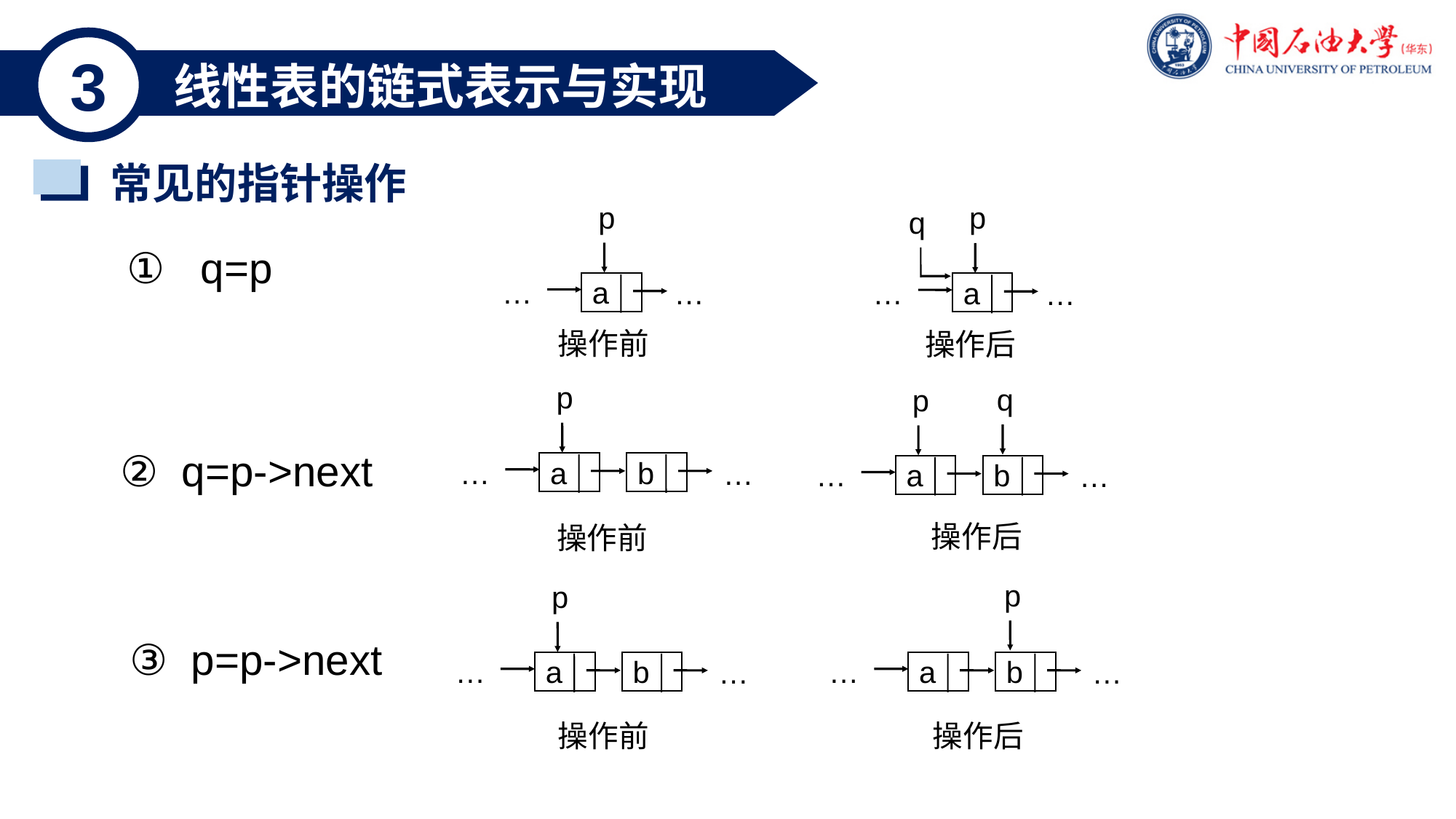

3
线性表的链式表示与实现
常见的指针操作

p

…

a

…
p

…

a

…
q

操作后
①   q=p
操作前
p

…

a

b

…
q

p

…

a

b

…
操作后
②  q=p->next
操作前
p

…

a

b

…
操作后
p

…

a

b

…
③  p=p->next
操作前